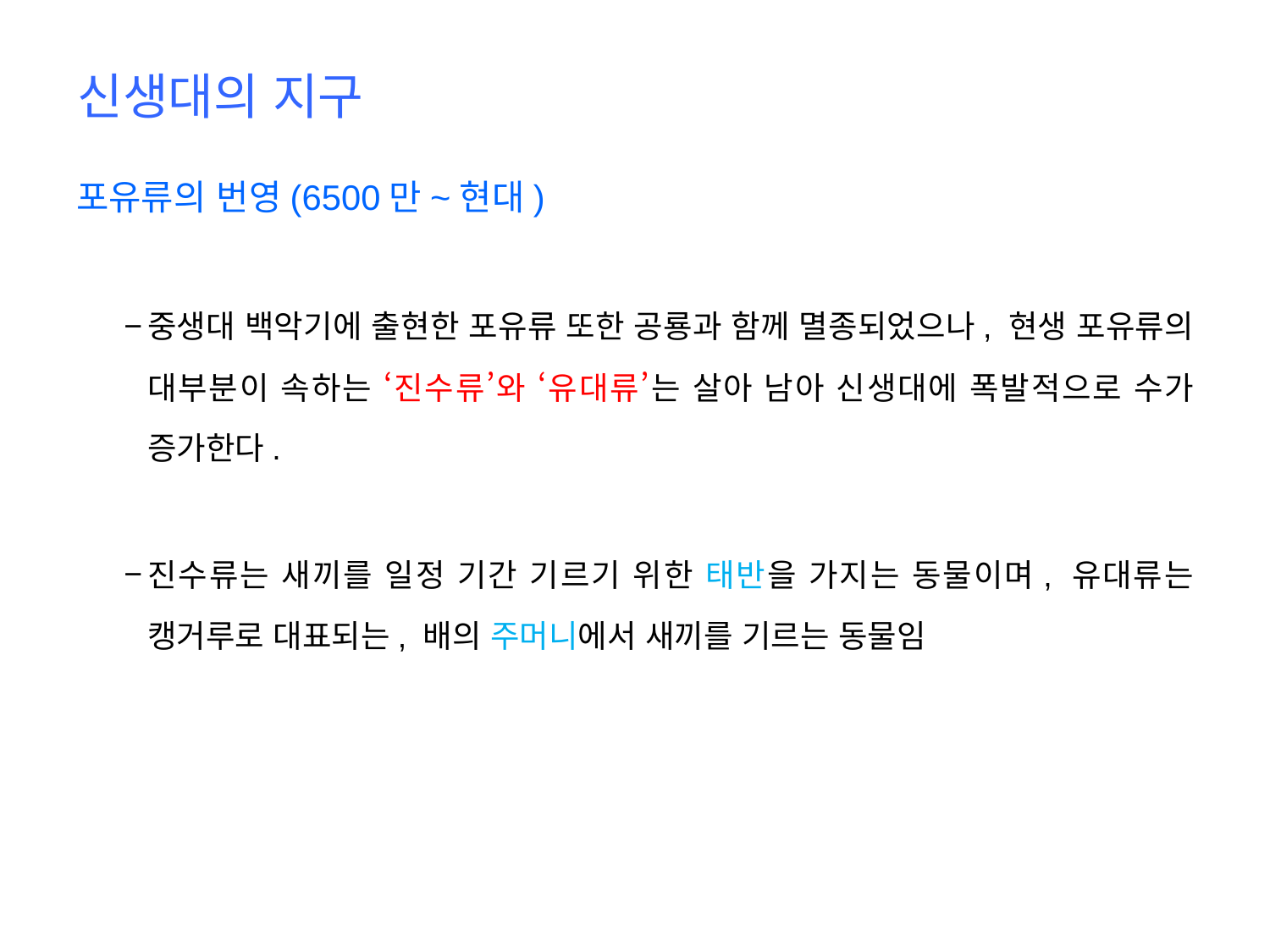

# 신생대의 지구
포유류의 번영(6500만~현대)

중생대 백악기에 출현한 포유류 또한 공룡과 함께 멸종되었으나, 현생 포유류의 대부분이 속하는 ‘진수류’와 ‘유대류’는 살아 남아 신생대에 폭발적으로 수가 증가한다.

진수류는 새끼를 일정 기간 기르기 위한 태반을 가지는 동물이며, 유대류는 캥거루로 대표되는, 배의 주머니에서 새끼를 기르는 동물임